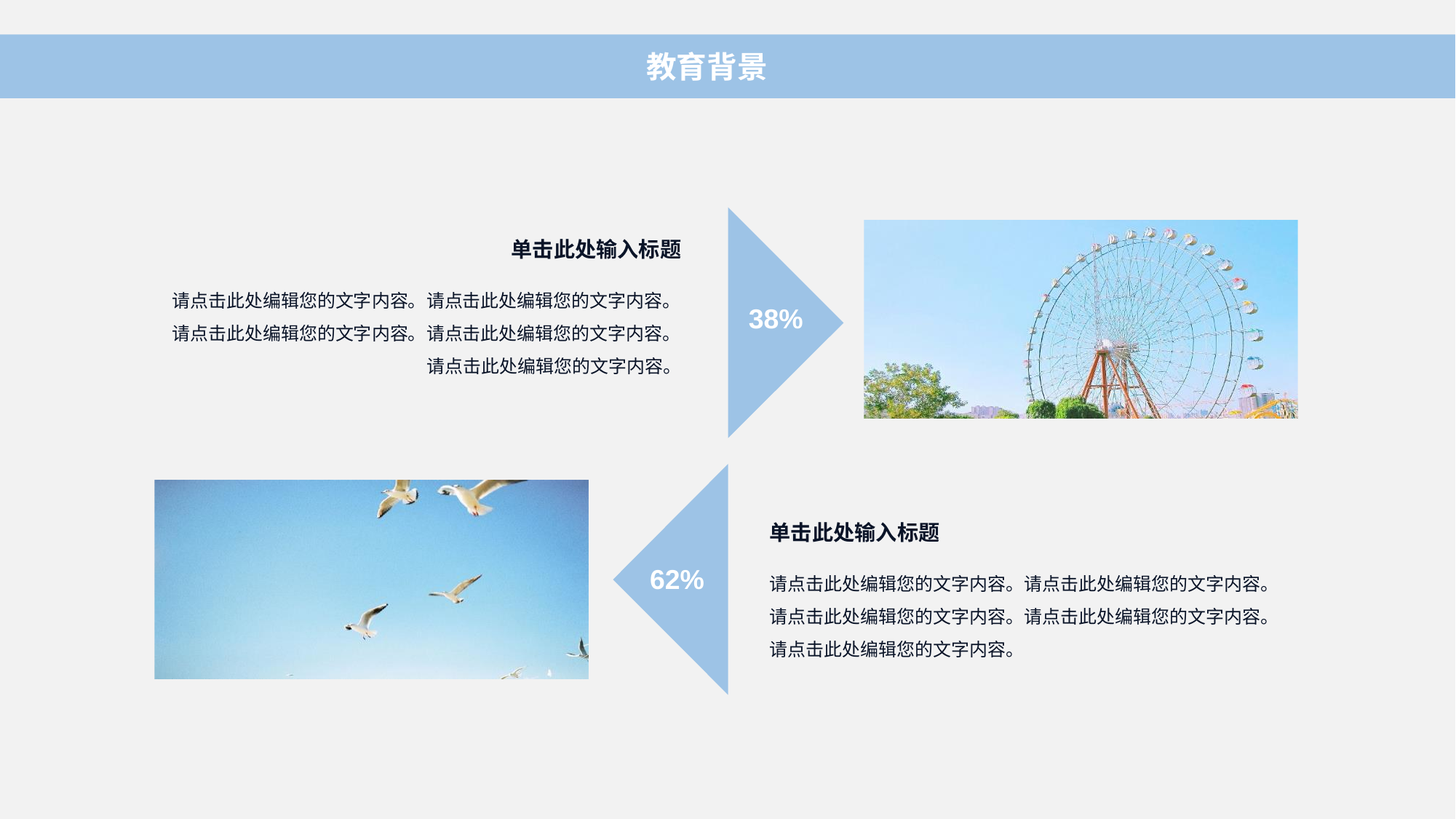

教育背景

38%

单击此处输入标题
请点击此处编辑您的文字内容。请点击此处编辑您的文字内容。请点击此处编辑您的文字内容。请点击此处编辑您的文字内容。请点击此处编辑您的文字内容。

62%

单击此处输入标题
请点击此处编辑您的文字内容。请点击此处编辑您的文字内容。请点击此处编辑您的文字内容。请点击此处编辑您的文字内容。请点击此处编辑您的文字内容。